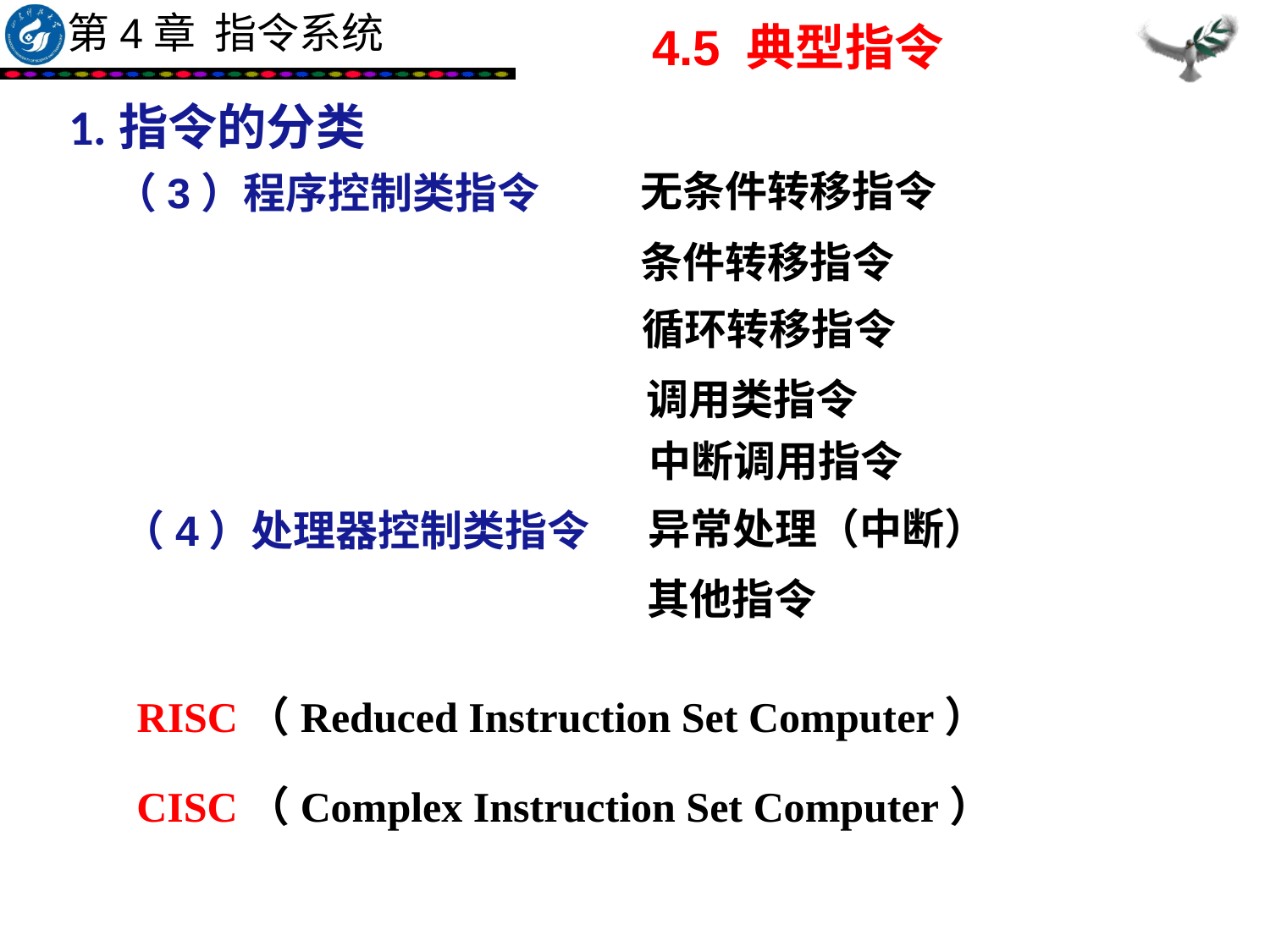

4.5 典型指令
1.指令的分类
无条件转移指令
条件转移指令
循环转移指令
调用类指令
中断调用指令
（3）程序控制类指令
异常处理（中断）
其他指令
（4）处理器控制类指令
RISC（Reduced Instruction Set Computer）
CISC（Complex Instruction Set Computer）